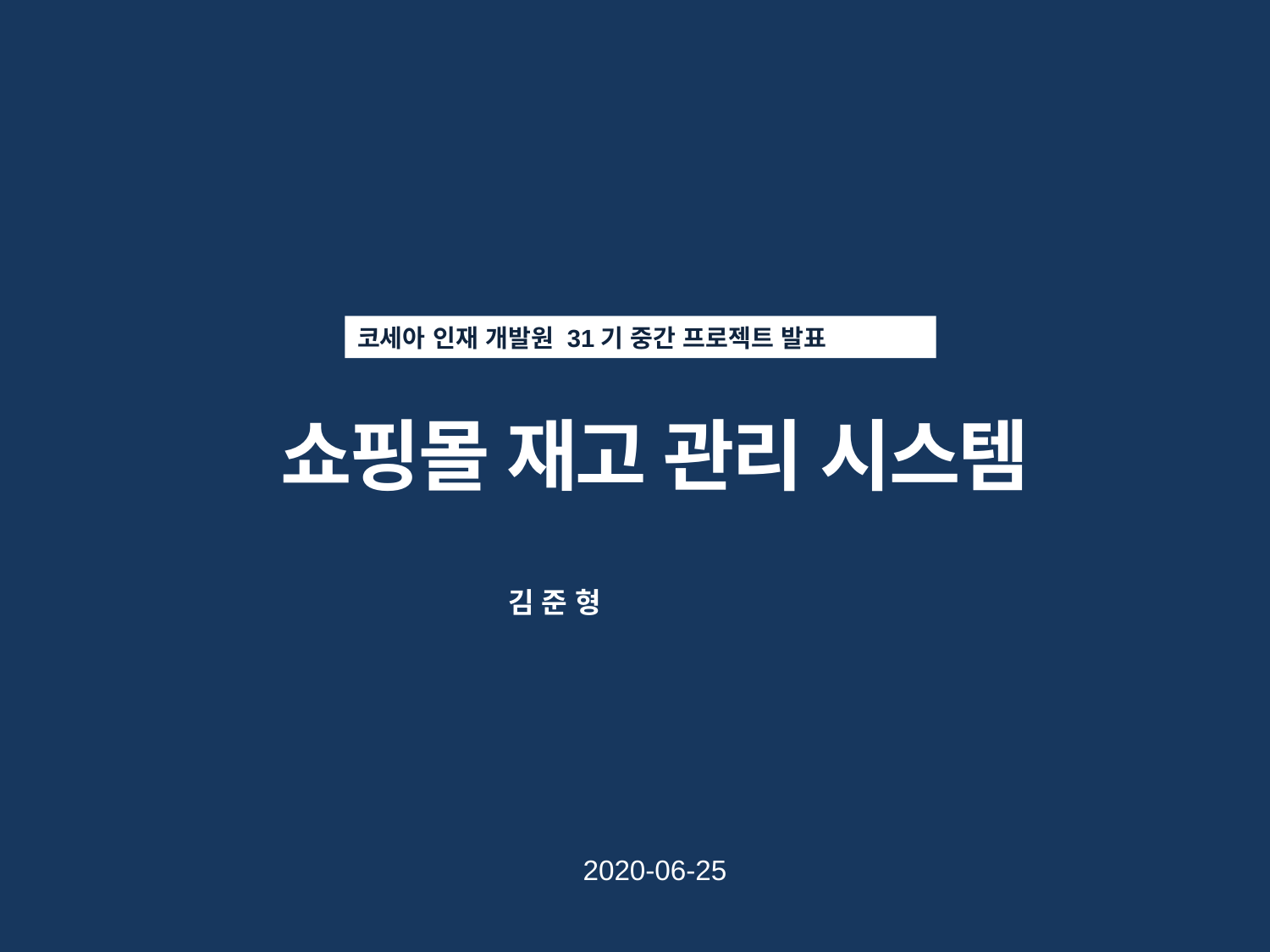

코세아 인재 개발원 31기 중간 프로젝트 발표
 쇼핑몰 재고 관리 시스템
김 준 형
2020-06-25